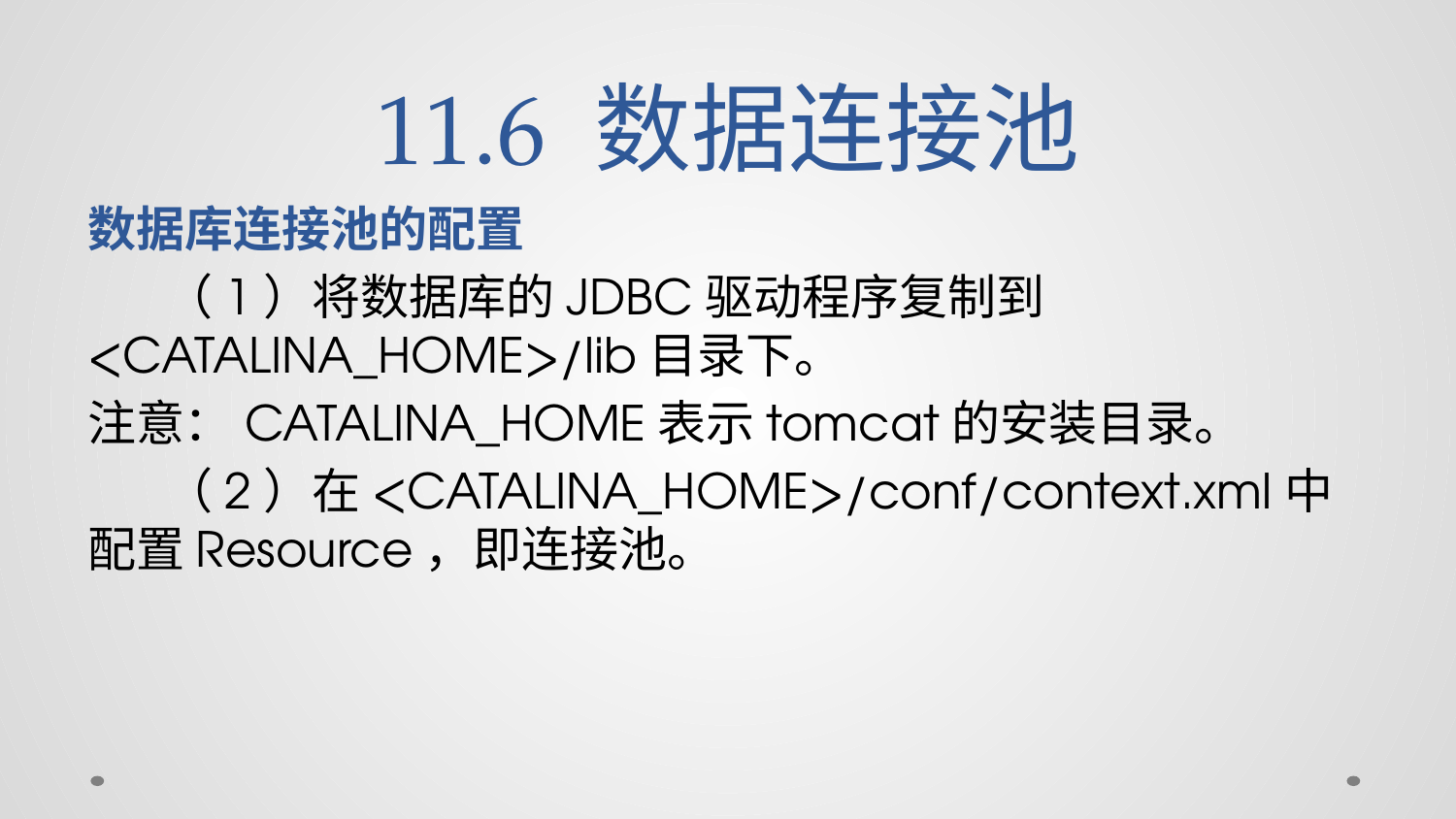

# 11.6 数据连接池
数据库连接池的配置
      （1）将数据库的JDBC驱动程序复制到<CATALINA_HOME>/lib目录下。
注意：CATALINA_HOME表示tomcat的安装目录。
      （2）在<CATALINA_HOME>/conf/context.xml中配置Resource，即连接池。